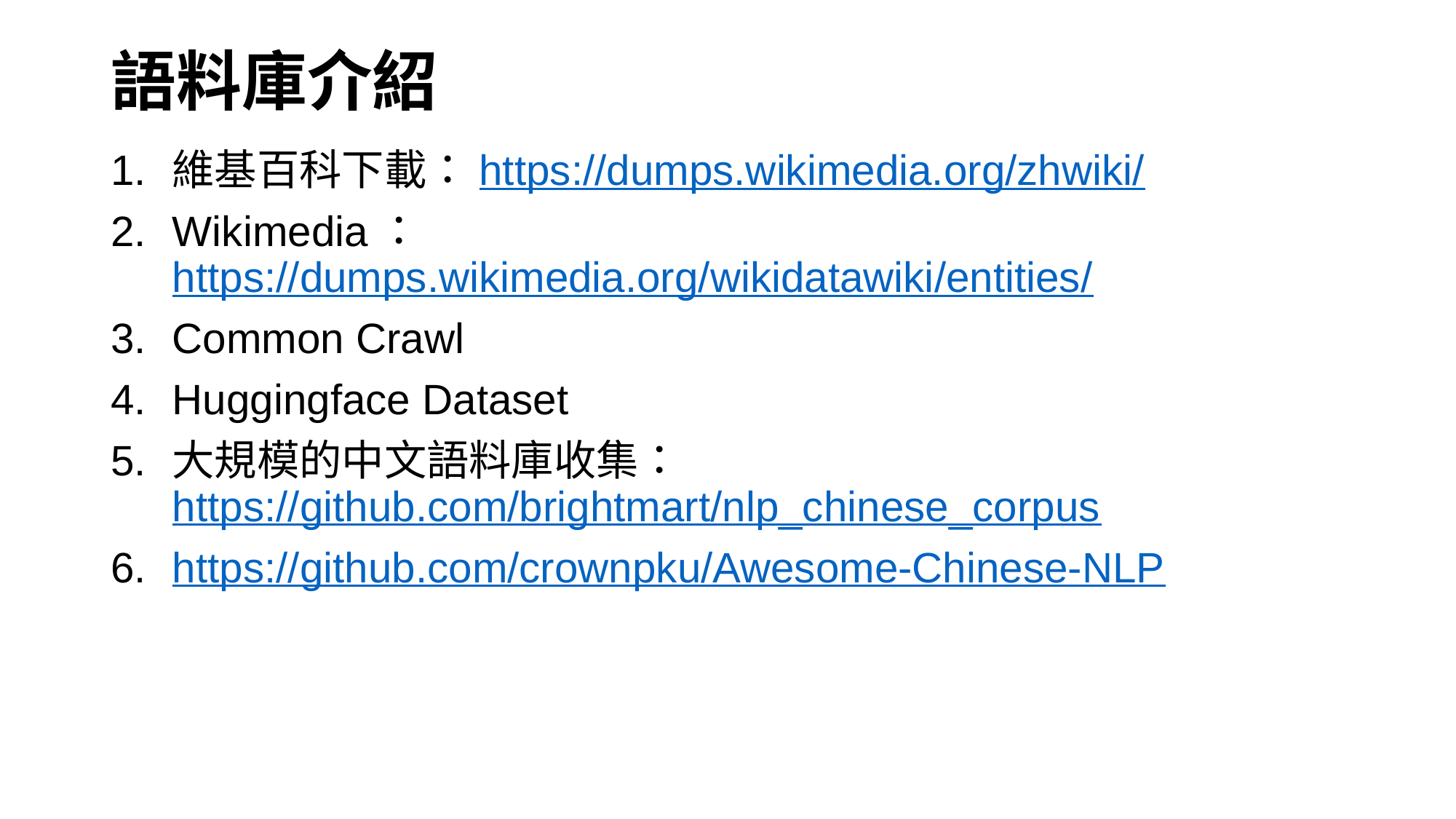

# 語料庫介紹
維基百科下載：https://dumps.wikimedia.org/zhwiki/
Wikimedia：https://dumps.wikimedia.org/wikidatawiki/entities/
Common Crawl
Huggingface Dataset
大規模的中文語料庫收集：https://github.com/brightmart/nlp_chinese_corpus
https://github.com/crownpku/Awesome-Chinese-NLP